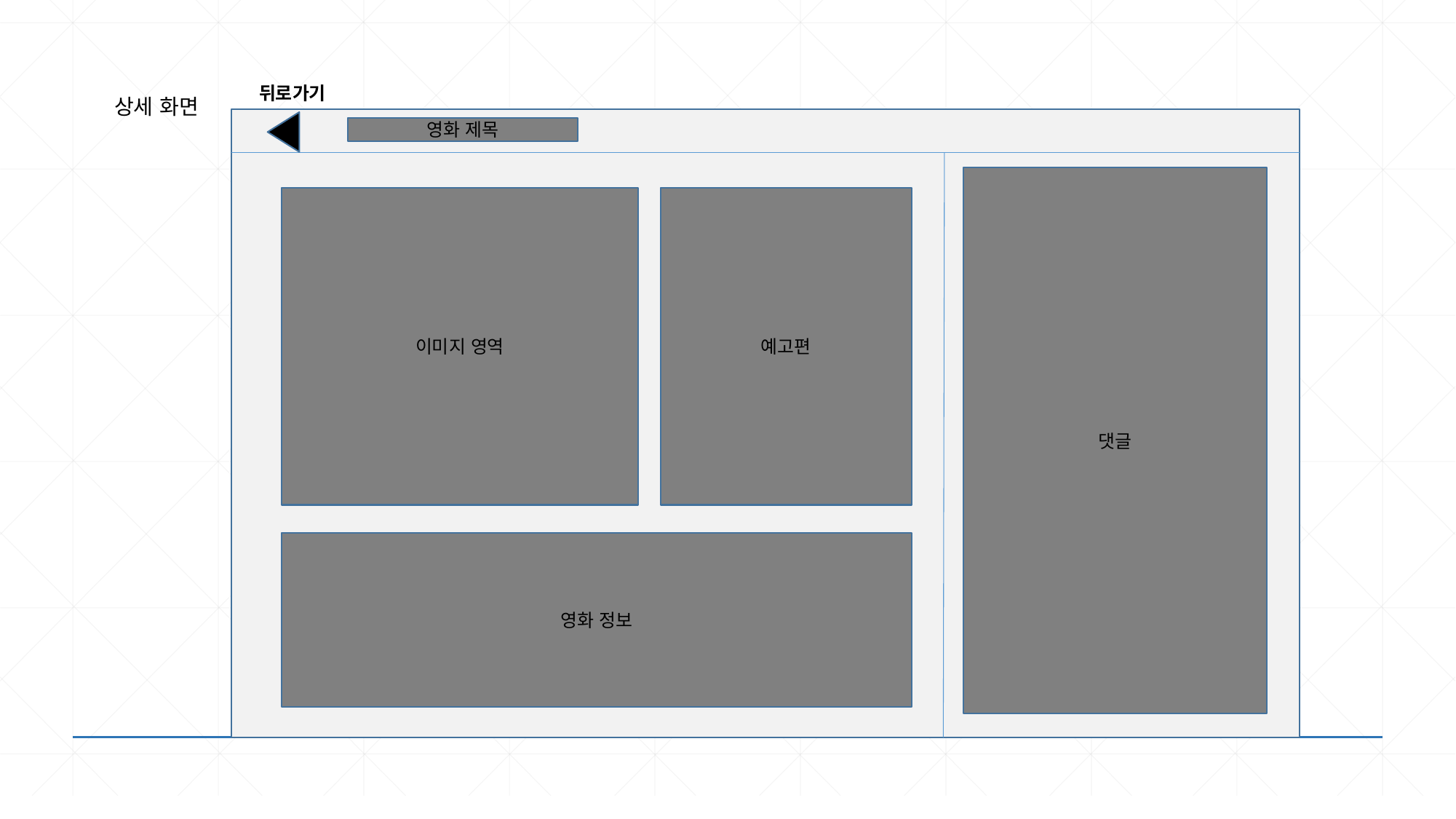

뒤로가기
상세 화면

영화 제목
댓글
이미지 영역
예고편
영화 정보